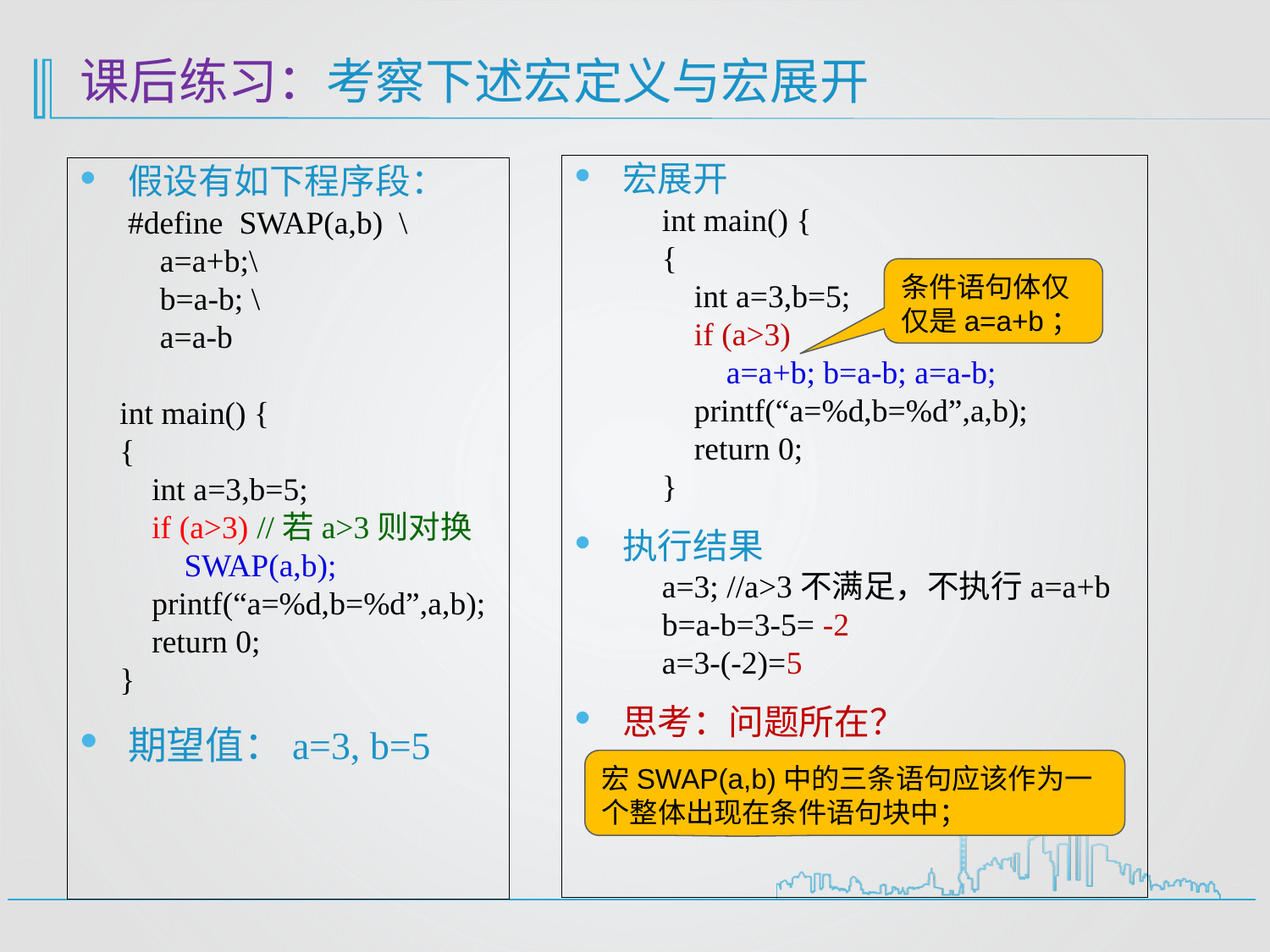

# 课后练习：考察下述宏定义与宏展开
宏展开
int main() {
{
    int a=3,b=5;
    if (a>3)
        a=a+b; b=a-b; a=a-b;
    printf(“a=%d,b=%d”,a,b);
    return 0;
}
执行结果
a=3; //a>3不满足，不执行a=a+b
b=a-b=3-5= -2
a=3-(-2)=5
思考：问题所在？

假设有如下程序段：
 #define  SWAP(a,b)  \
     a=a+b;\
     b=a-b; \
     a=a-b

int main() {
{
    int a=3,b=5;
    if (a>3) //若a>3则对换
        SWAP(a,b);
    printf(“a=%d,b=%d”,a,b);
    return 0;
}
期望值：a=3, b=5

条件语句体仅仅是a=a+b；
宏SWAP(a,b)中的三条语句应该作为一个整体出现在条件语句块中；